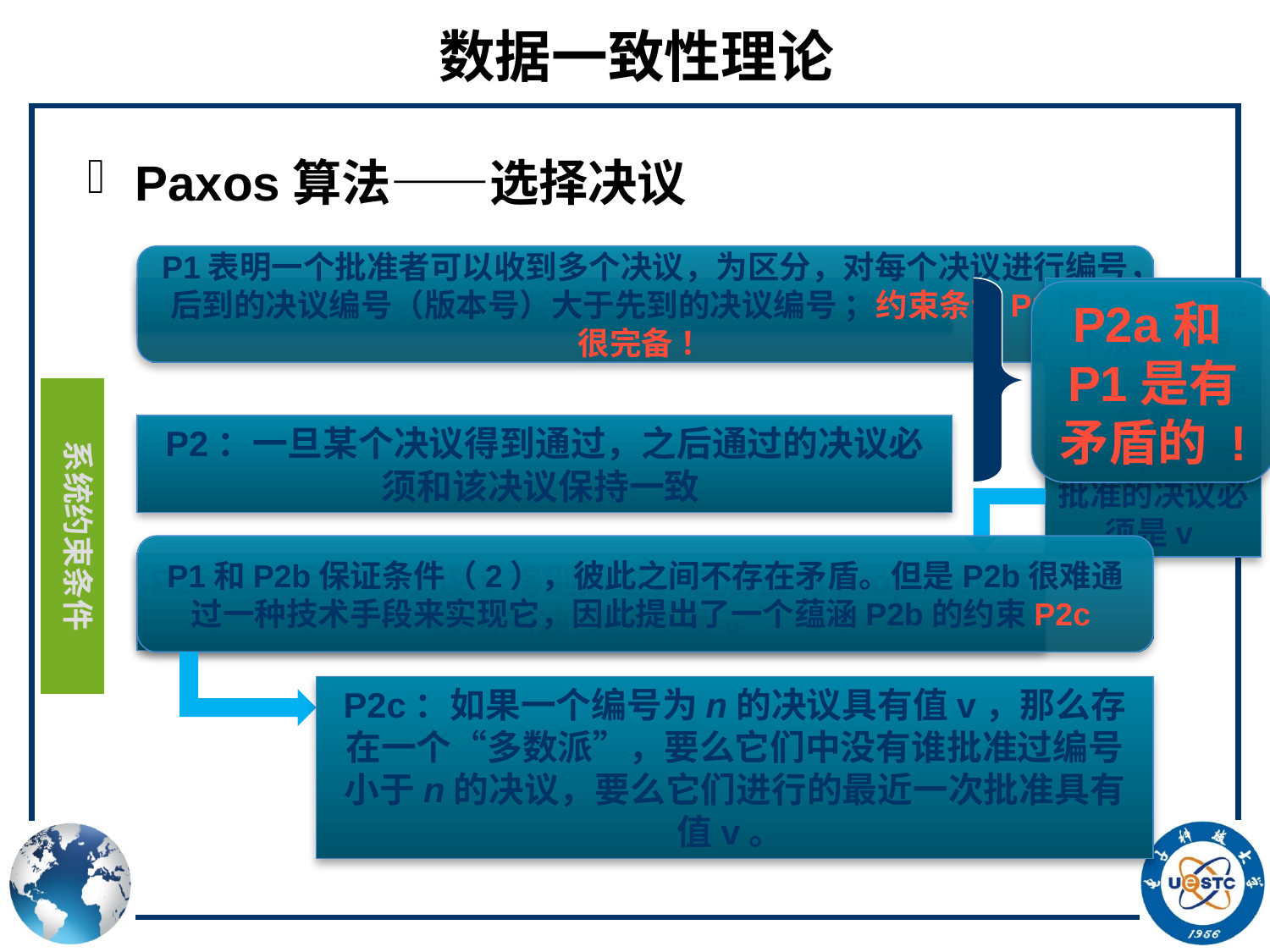

# 数据一致性理论
Paxos算法——选择决议

P1表明一个批准者可以收到多个决议，为区分，对每个决议进行编号，后到的决议编号（版本号）大于先到的决议编号 ；约束条件P1不是很完备 ！
P1：每个acceptor只接受它得到的第一个决议

P2a：一旦某个决议v得到通过，之后任何acceptor再批准的决议必须是v
P2a和P1是有矛盾的 !
系统约束条件
P2：一旦某个决议得到通过，之后通过的决议必须和该决议保持一致

P1和P2b保证条件（2），彼此之间不存在矛盾。但是P2b很难通过一种技术手段来实现它，因此提出了一个蕴涵P2b的约束P2c
P2b：一旦某个决议v得到通过，之后任何proposer再提出的决议必须是v

P2c：如果一个编号为n的决议具有值v，那么存在一个“多数派”，要么它们中没有谁批准过编号小于n的决议，要么它们进行的最近一次批准具有值v。